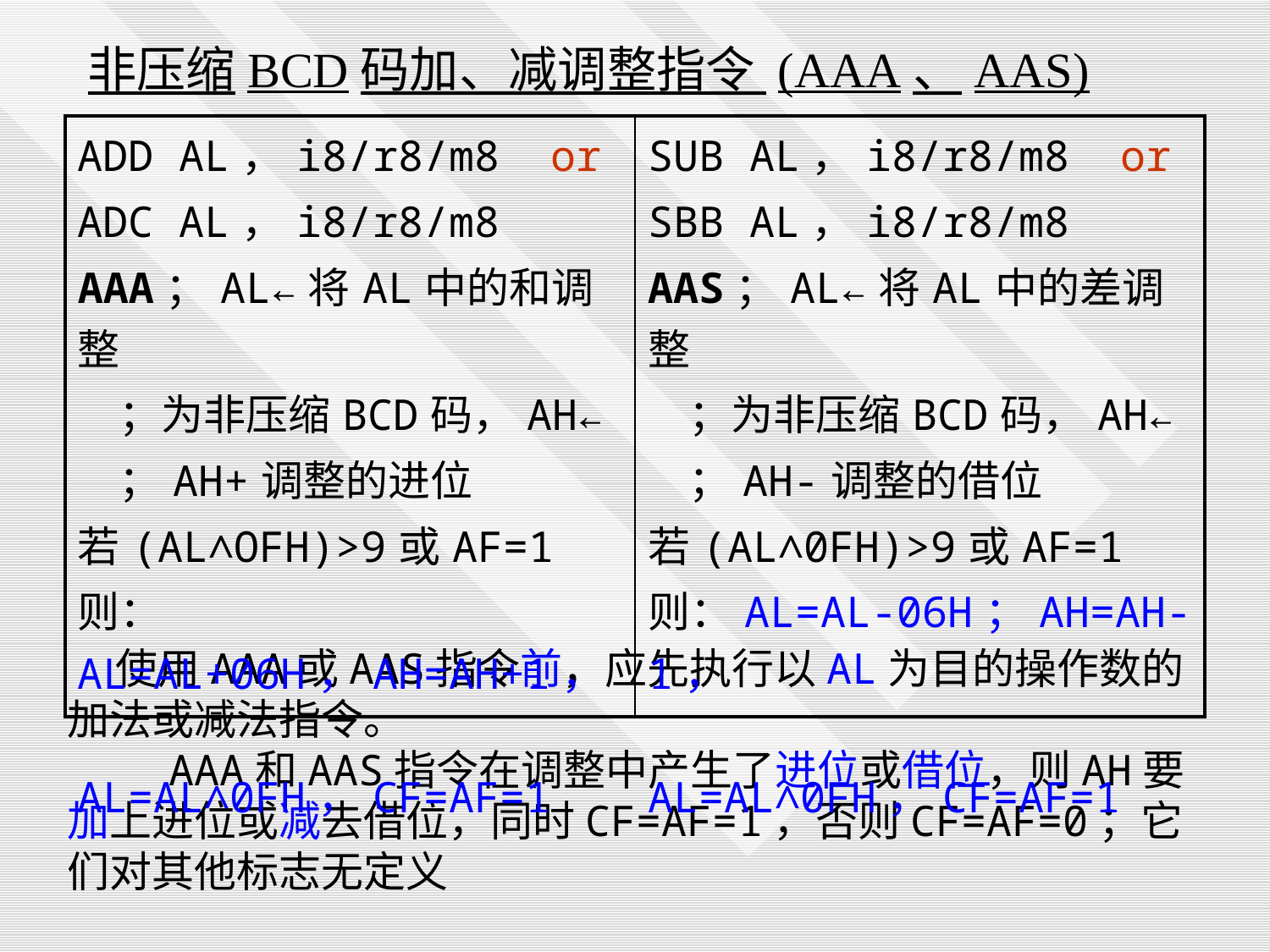

非压缩BCD码加、减调整指令 (AAA、AAS)

| ADD AL，i8/r8/m8 or ADC AL，i8/r8/m8 AAA；AL←将AL中的和调整 ；为非压缩BCD码，AH← ；AH+调整的进位 若(AL∧OFH)>9或AF=1 则：AL=AL+06H，AH=AH+1， AL=AL∧0FH，CF=AF=1 | SUB AL，i8/r8/m8 or SBB AL，i8/r8/m8 AAS；AL←将AL中的差调整 ；为非压缩BCD码，AH← ；AH-调整的借位 若(AL∧0FH)>9或AF=1 则：AL=AL-06H；AH=AH-1， AL=AL∧0FH，CF=AF=1 |
| --- | --- |
    使用AAA或AAS指令前，应先执行以AL为目的操作数的加法或减法指令。
    AAA和AAS指令在调整中产生了进位或借位，则AH要加上进位或减去借位，同时CF=AF=1，否则CF=AF=0；它们对其他标志无定义